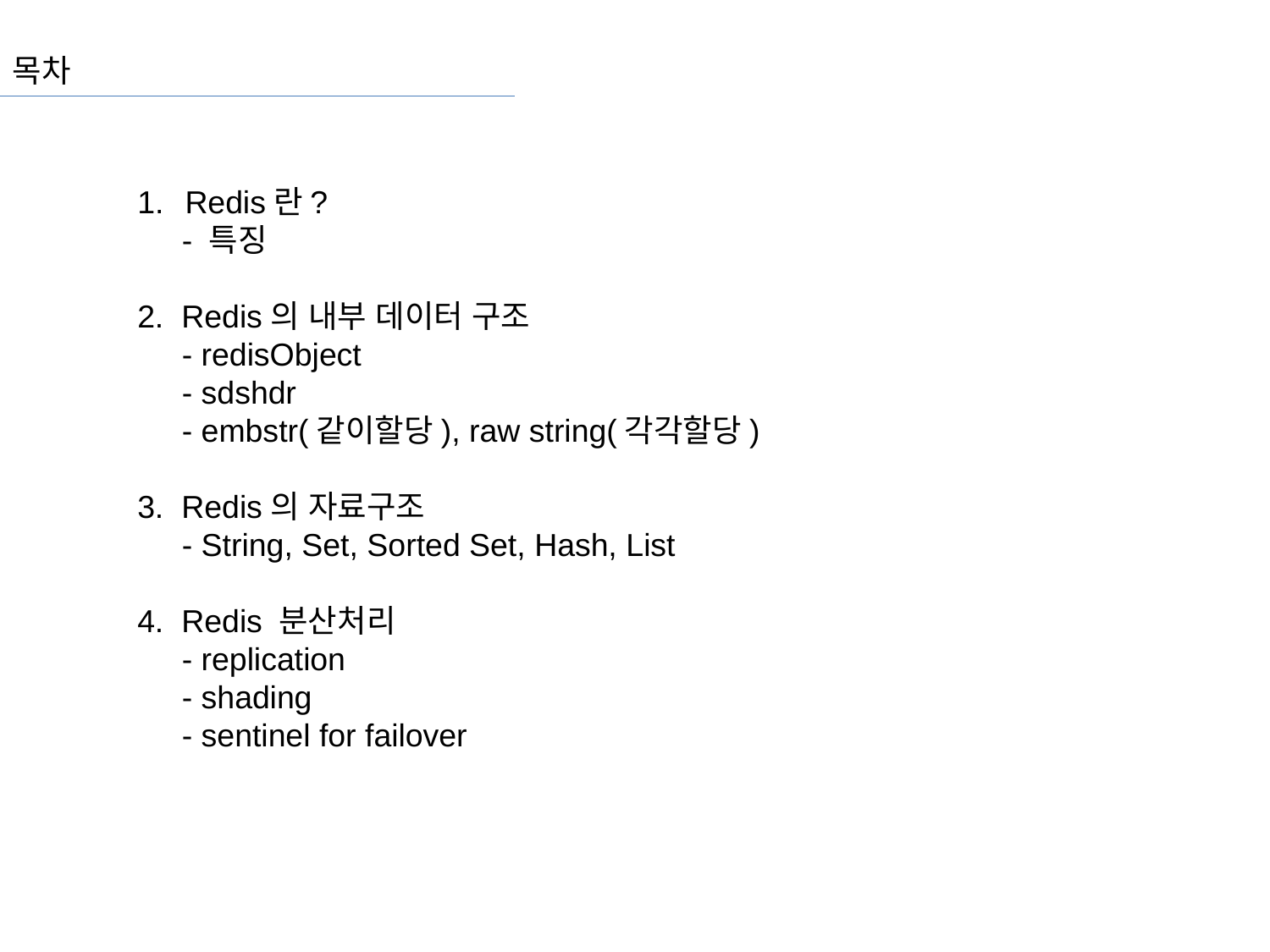

목차
Redis란?
     - 특징

2.  Redis의 내부 데이터 구조
     - redisObject
     - sdshdr
     - embstr(같이할당), raw string(각각할당)

3.  Redis의 자료구조
     - String, Set, Sorted Set, Hash, List

4.  Redis 분산처리
     - replication
     - shading
     - sentinel for failover